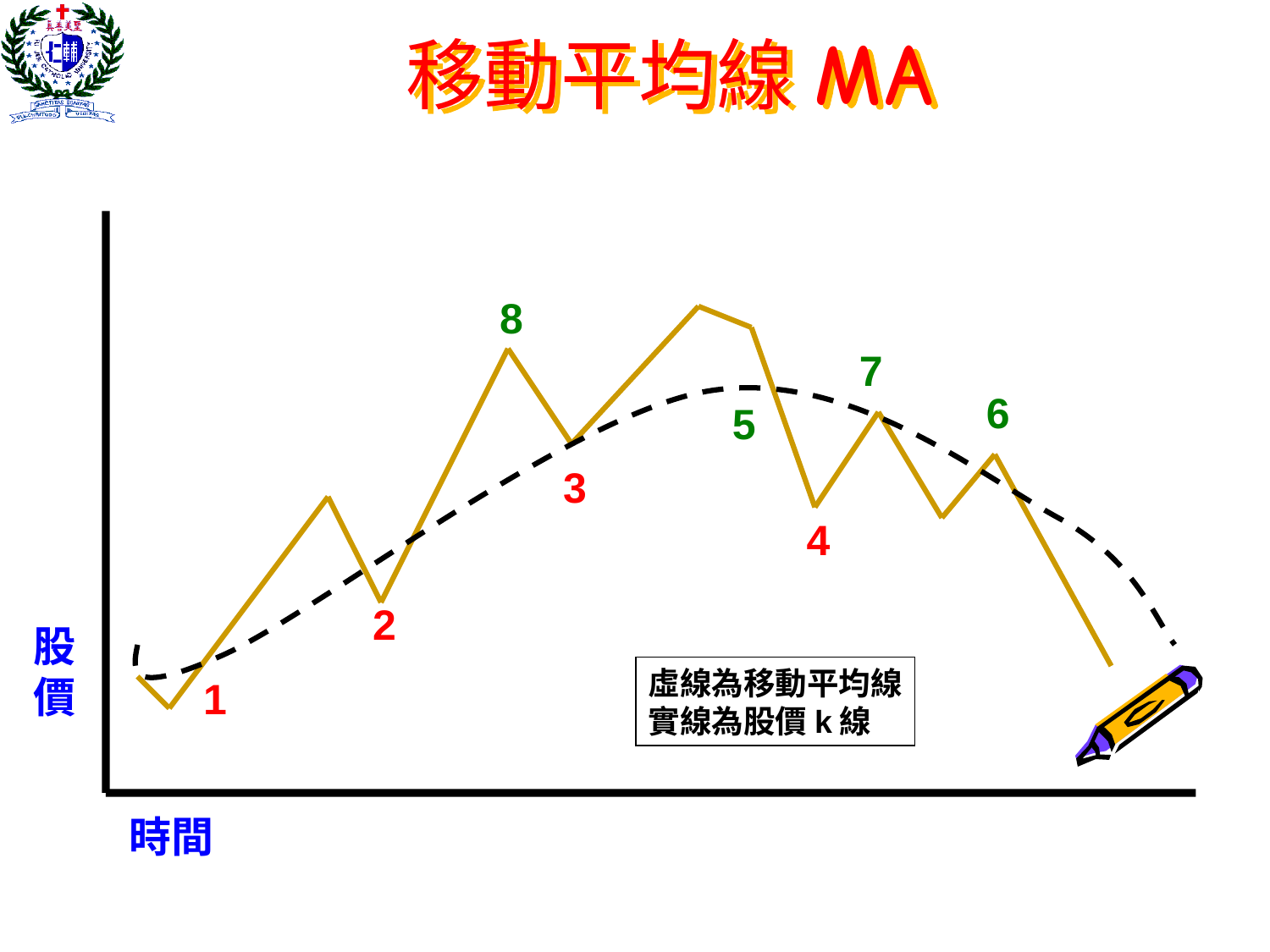

# 移動平均線MA

8

7

6
5

3

4
2
股
價
虛線為移動平均線
實線為股價k線
1

時間